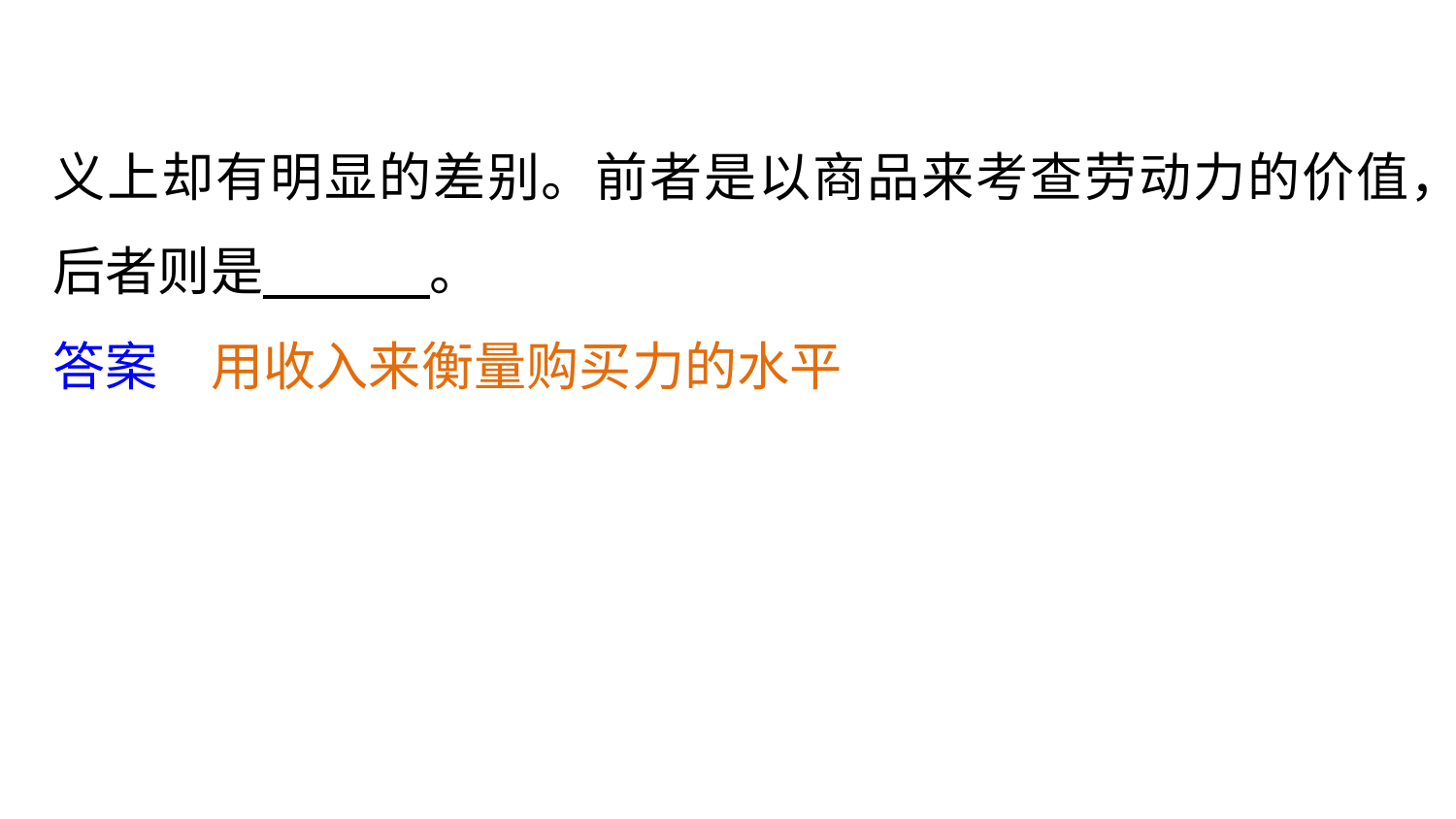

义上却有明显的差别。前者是以商品来考查劳动力的价值，后者则是              。
答案　用收入来衡量购买力的水平